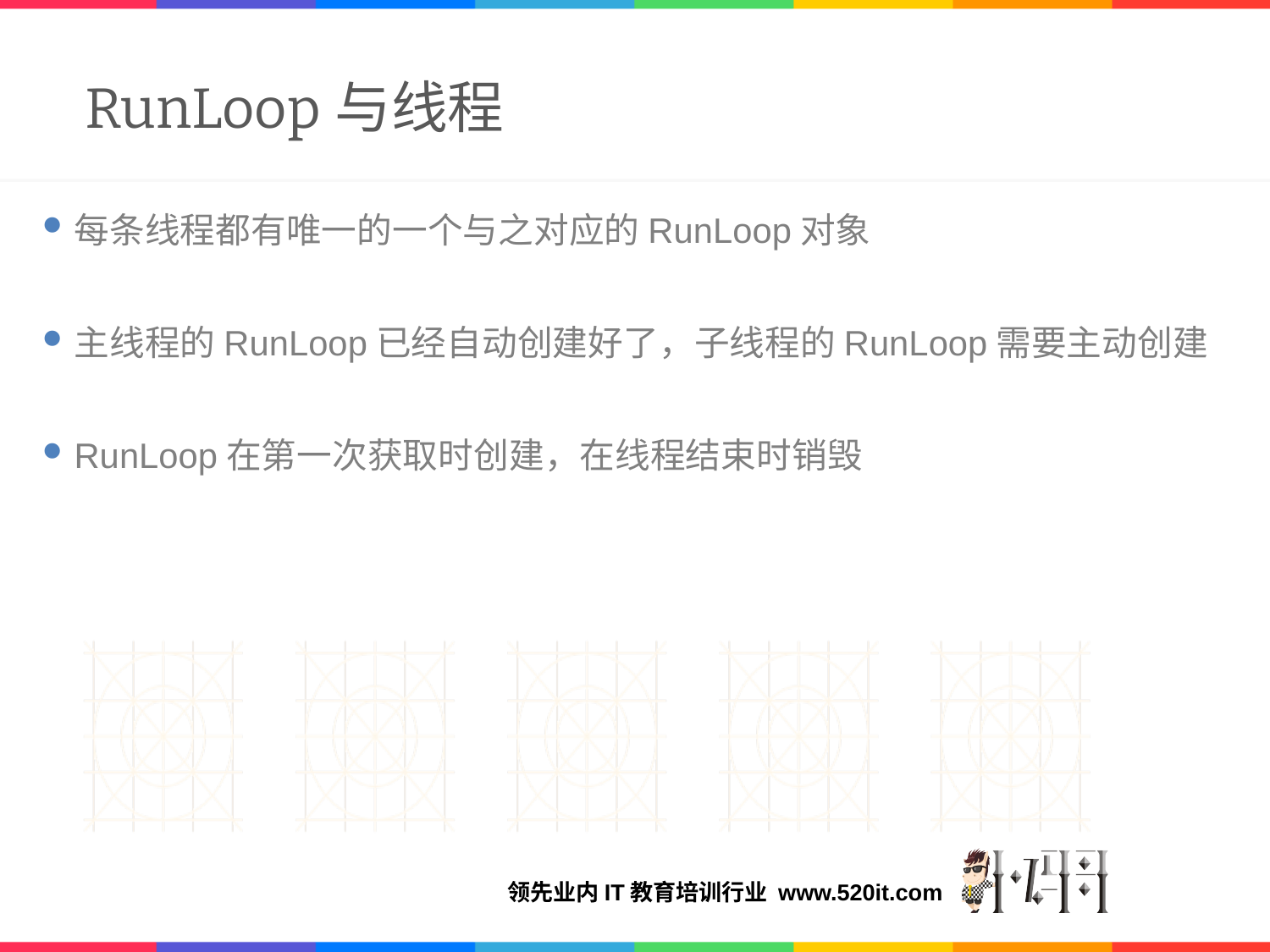

# RunLoop与线程
每条线程都有唯一的一个与之对应的RunLoop对象

主线程的RunLoop已经自动创建好了，子线程的RunLoop需要主动创建

RunLoop在第一次获取时创建，在线程结束时销毁